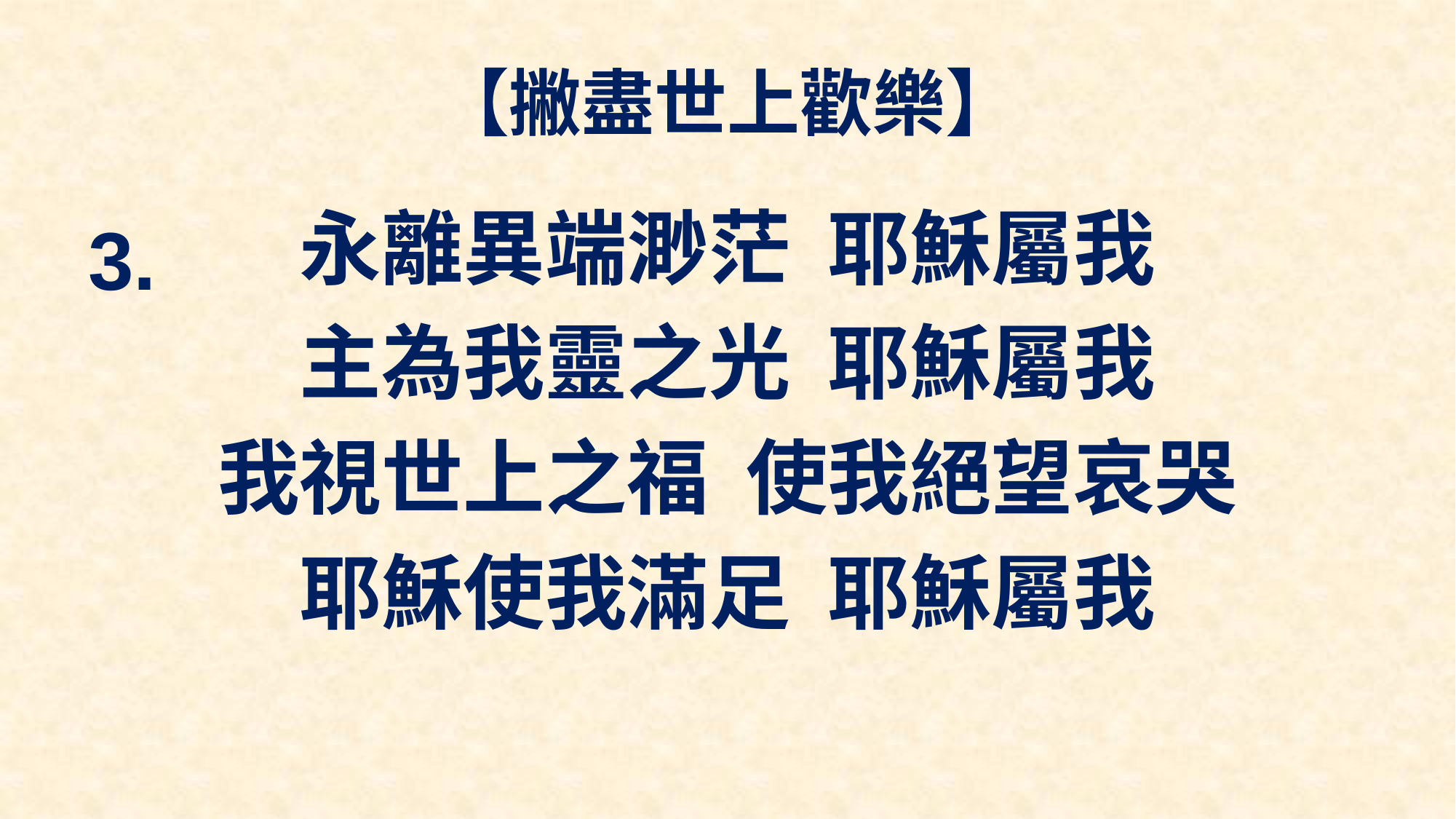

# 【撇盡世上歡樂】
永離異端渺茫  耶穌屬我
主為我靈之光  耶穌屬我
我視世上之福  使我絕望哀哭
耶穌使我滿足  耶穌屬我
3.